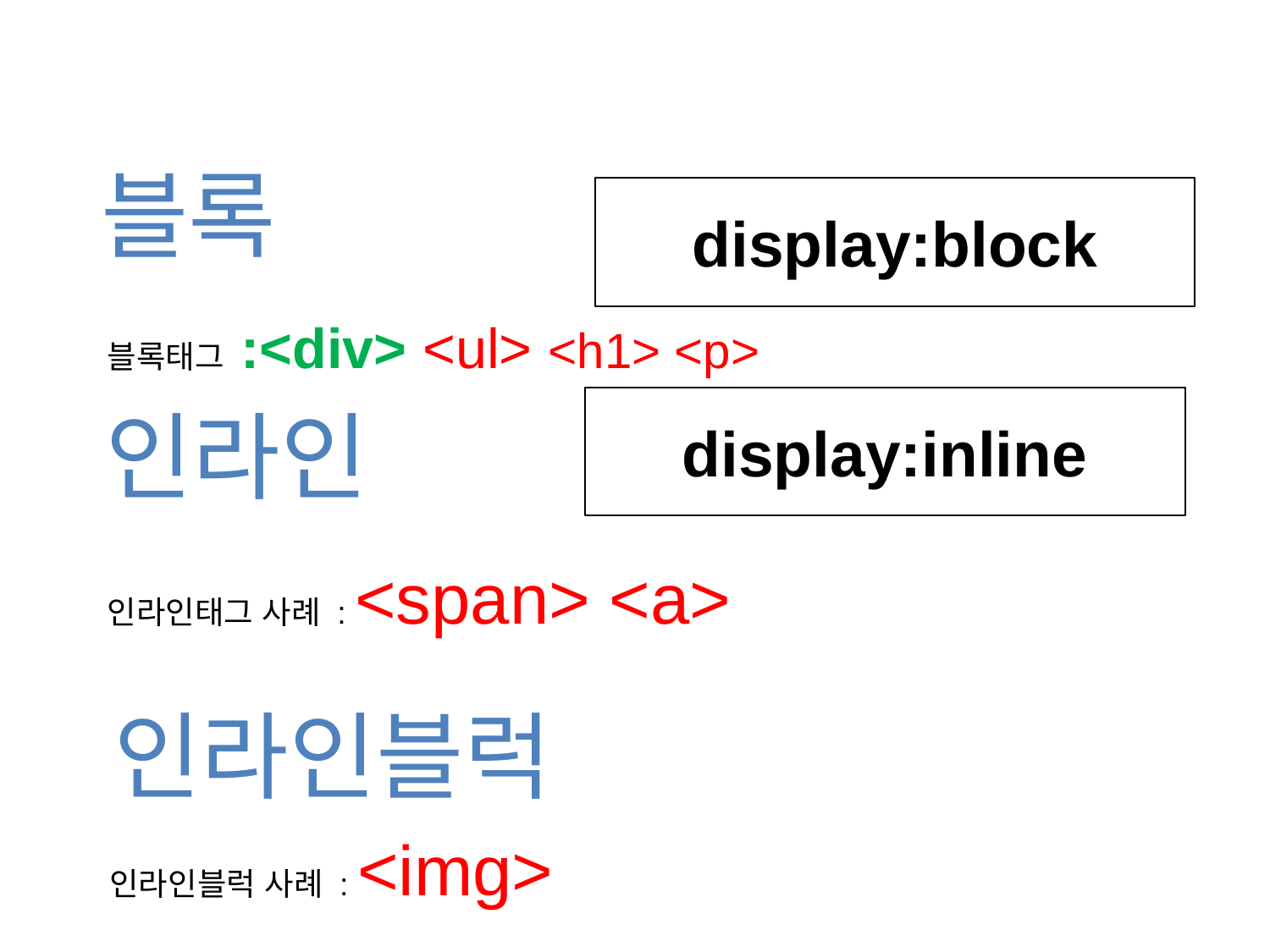

블록
display:block
블록태그 :<div> <ul> <h1> <p>
display:inline
인라인
인라인태그 사례 : <span> <a>
인라인블럭
인라인블럭 사례 : <img>